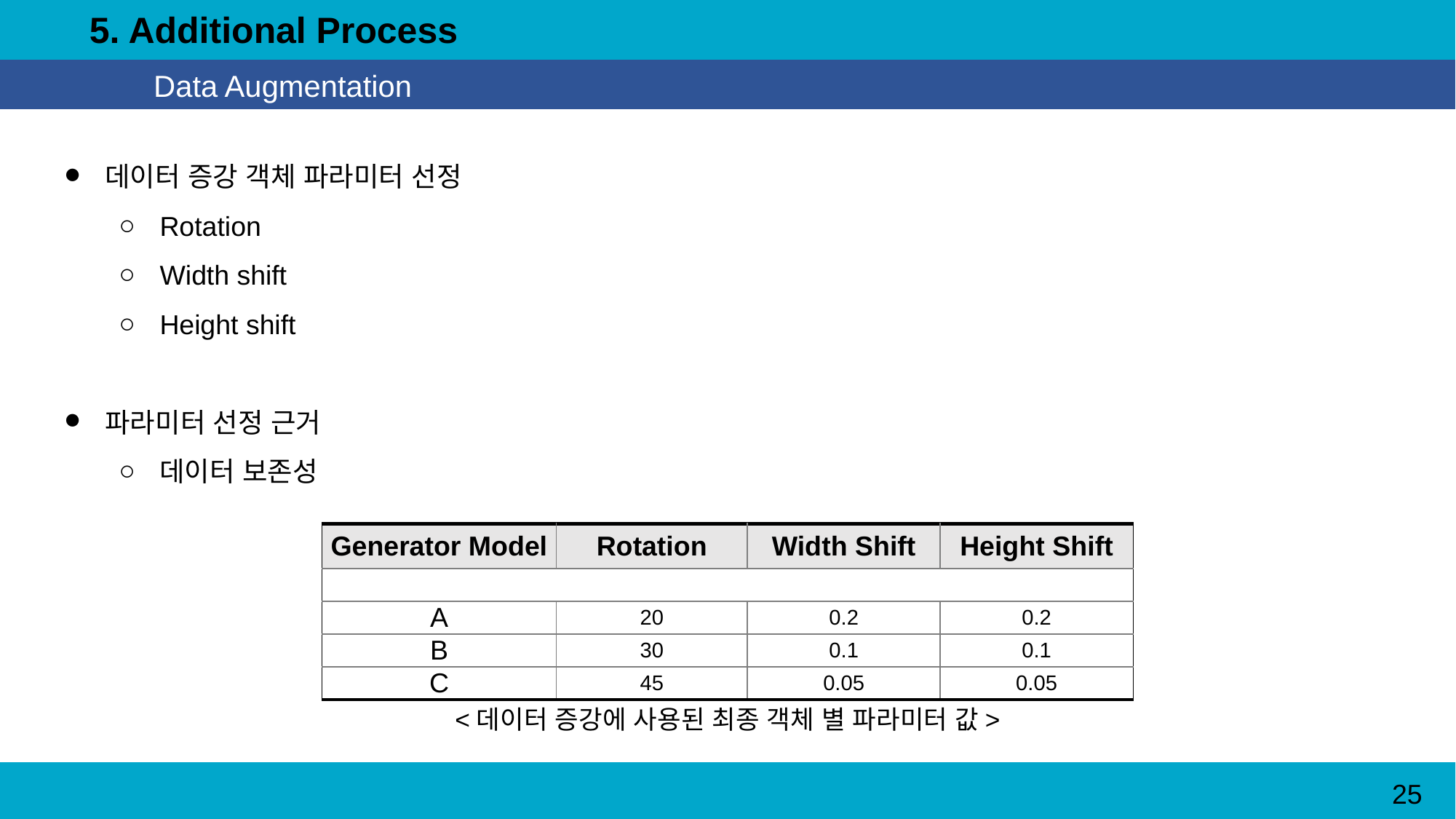

5. Additional Process

Data Augmentation
데이터 증강 객체 파라미터 선정
Rotation
Width shift
Height shift

파라미터 선정 근거
데이터 보존성
| Generator Model | Rotation | Width Shift | Height Shift |
| --- | --- | --- | --- |
|  |  |  |  |
| A | 20 | 0.2 | 0.2 |
| B | 30 | 0.1 | 0.1 |
| C | 45 | 0.05 | 0.05 |
<데이터 증강에 사용된 최종 객체 별 파라미터 값>